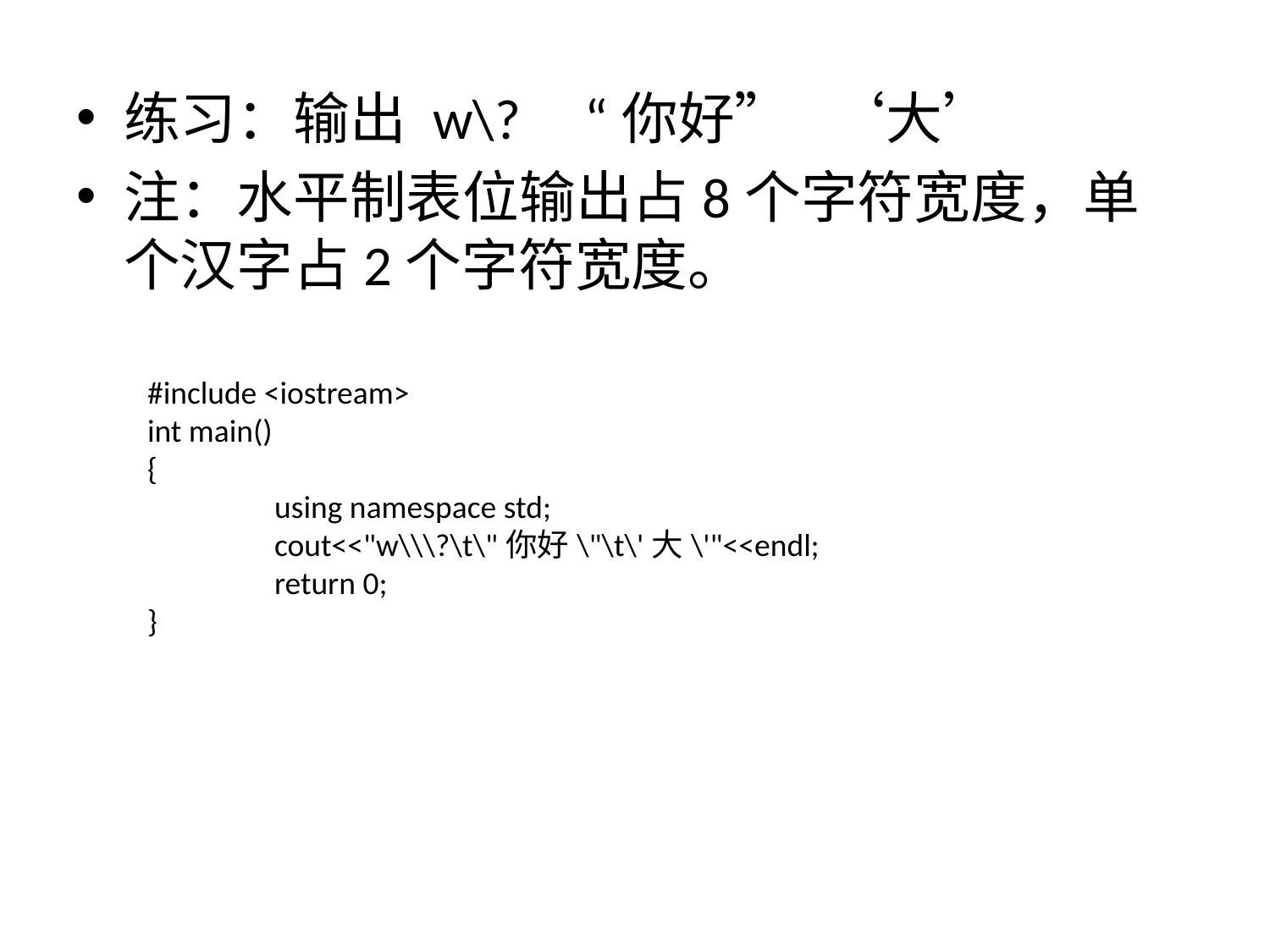

练习：输出 w\?     “你好”   ‘大’
注：水平制表位输出占8个字符宽度，单个汉字占2个字符宽度。
#include <iostream>
int main()
{
	using namespace std;
	cout<<"w\\\?\t\"你好\"\t\'大\'"<<endl;
	return 0;
}